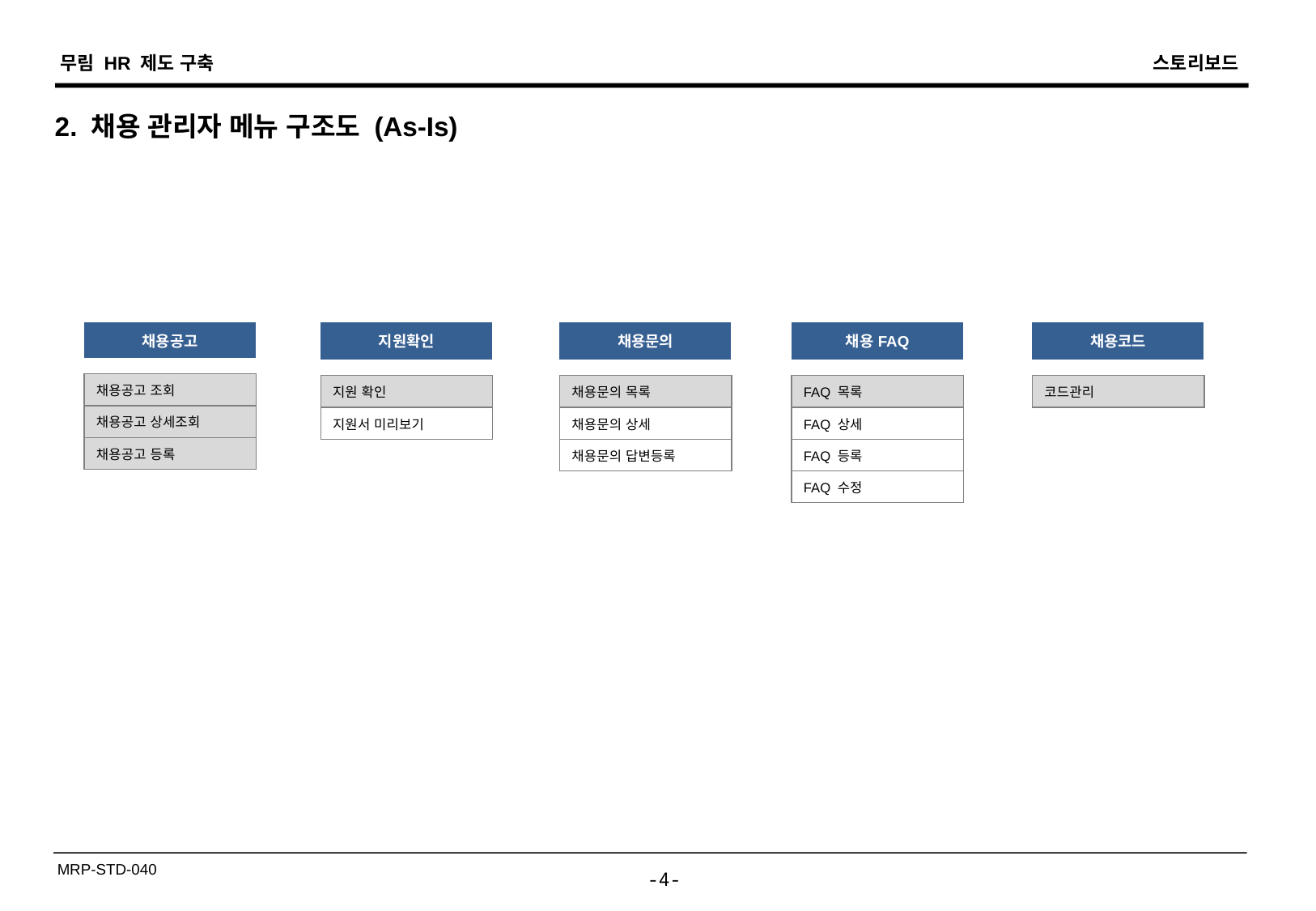

2. 채용 관리자 메뉴 구조도 (As-Is)
| 채용공고 |
| --- |
|  |
| 채용공고 조회 |
| 채용공고 상세조회 |
| 채용공고 등록 |
| 지원확인 |
| --- |
|  |
| 지원 확인 |
| 지원서 미리보기 |
| 채용문의 |
| --- |
|  |
| 채용문의 목록 |
| 채용문의 상세 |
| 채용문의 답변등록 |
| 채용FAQ |
| --- |
|  |
| FAQ 목록 |
| FAQ 상세 |
| FAQ 등록 |
| FAQ 수정 |
| 채용코드 |
| --- |
|  |
| 코드관리 |